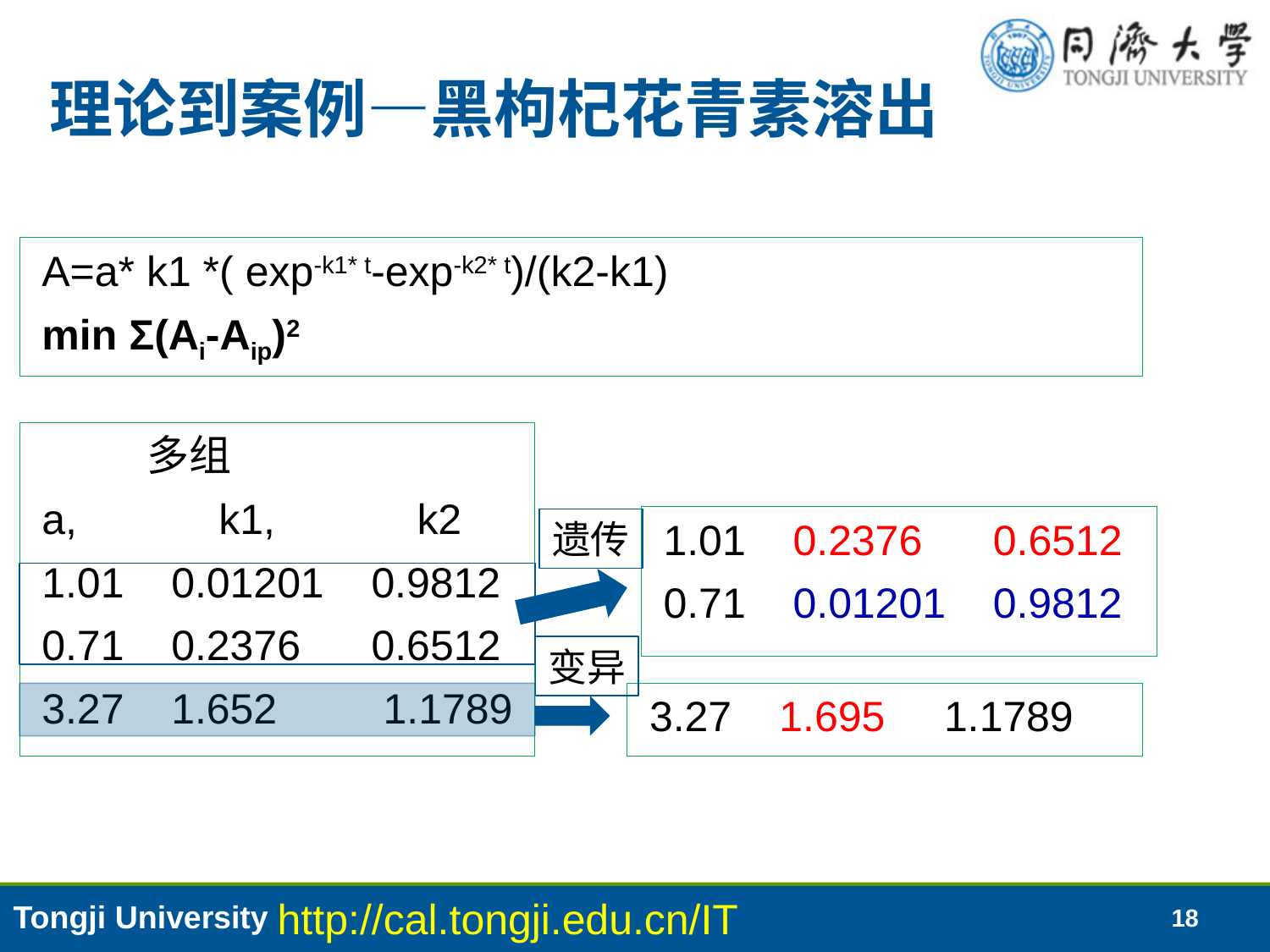

# 理论到案例—黑枸杞花青素溶出
A=a* k1 *( exp-k1* t-exp-k2* t)/(k2-k1)
min Σ(Ai-Aip)2
          多组
a,            k1,            k2
1.01    0.01201    0.9812
0.71    0.2376      0.6512
3.27    1.652         1.1789
1.01    0.2376      0.6512
0.71    0.01201    0.9812
遗传

变异

3.27    1.695     1.1789